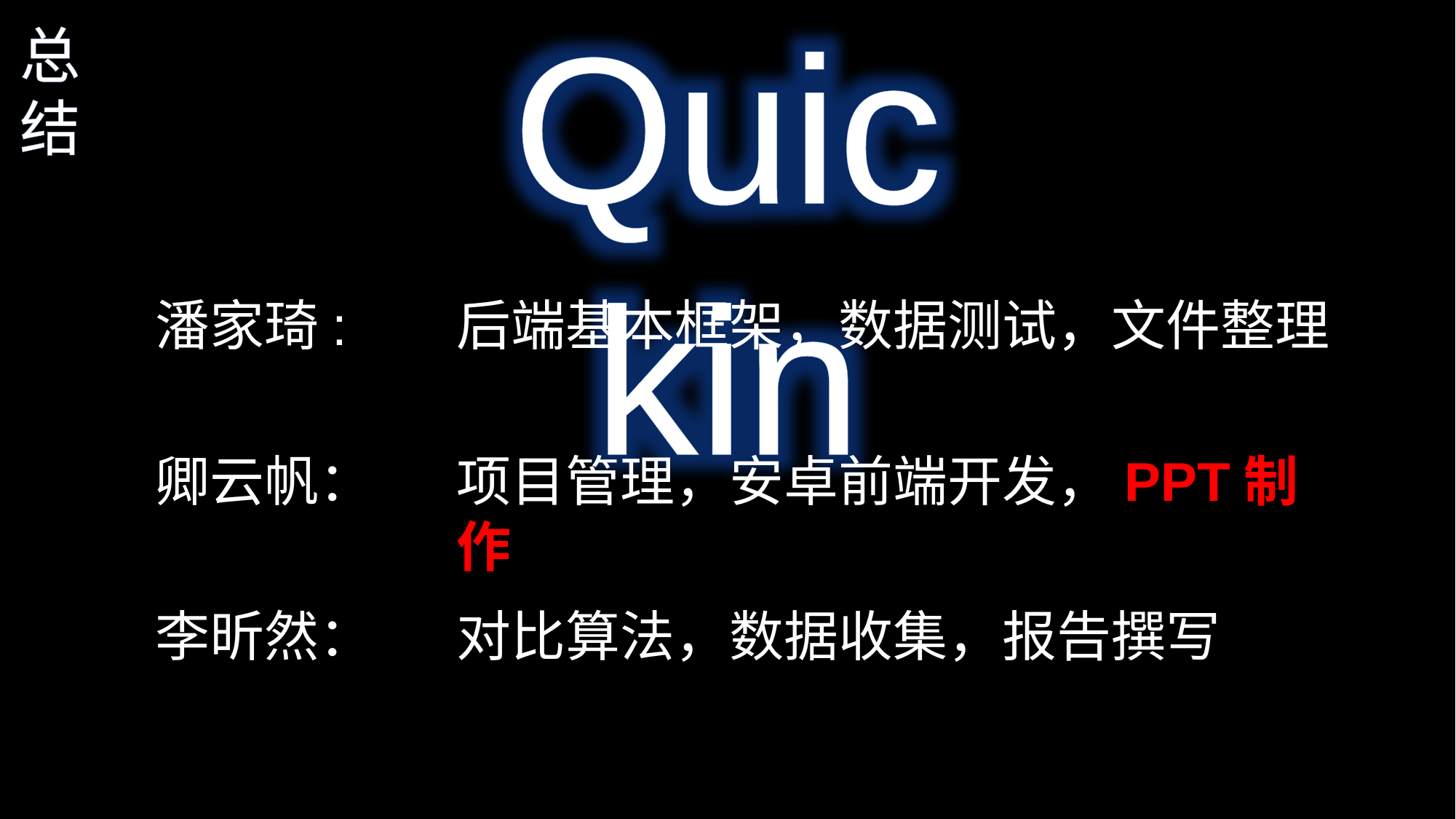

Quickin
总结
潘家琦:
后端基本框架，数据测试，文件整理
卿云帆：
项目管理，安卓前端开发，PPT制作
对比算法，数据收集，报告撰写
李昕然：